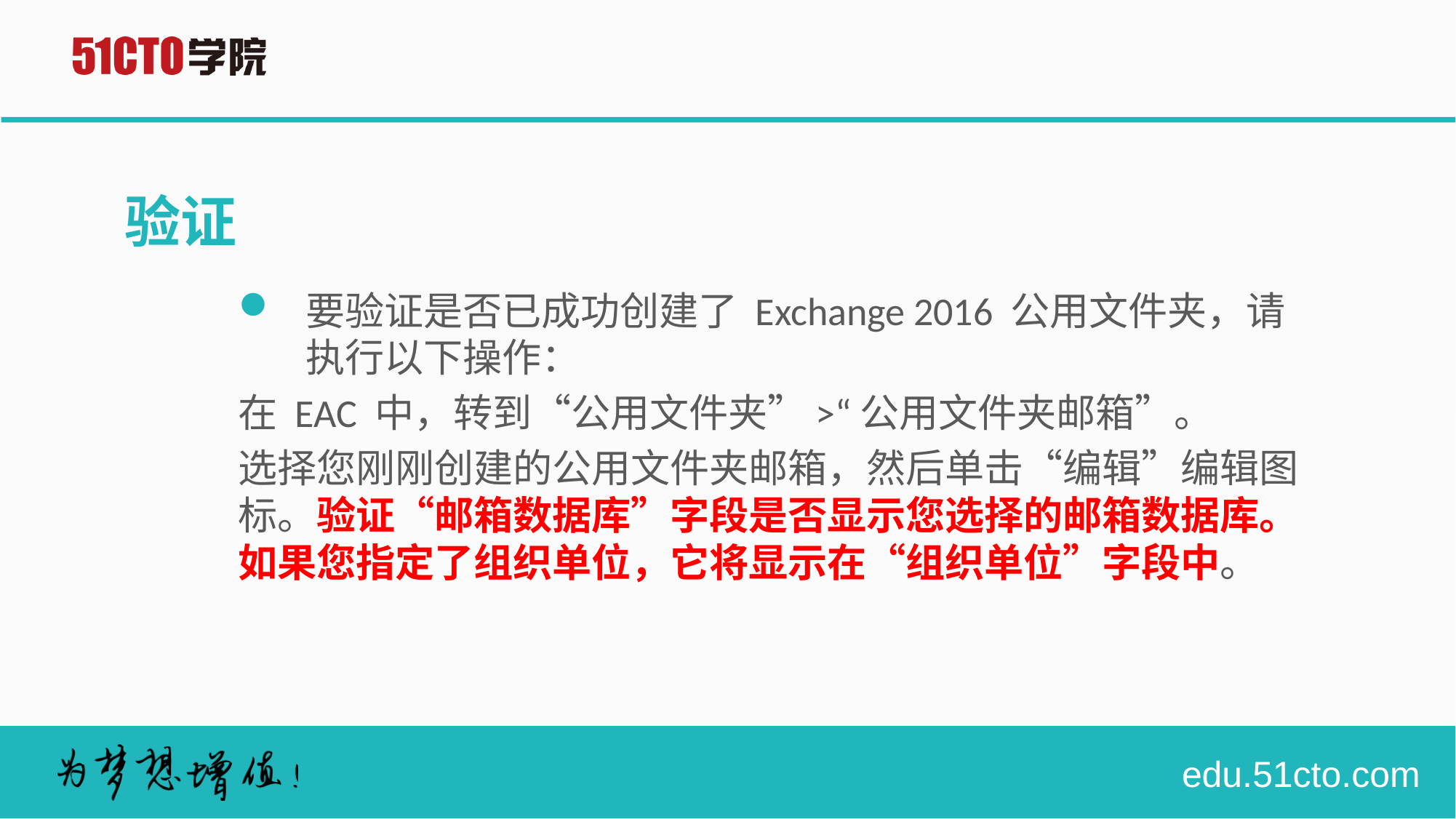

# 验证
要验证是否已成功创建了 Exchange 2016 公用文件夹，请执行以下操作：
在 EAC 中，转到“公用文件夹”>“公用文件夹邮箱”。
选择您刚刚创建的公用文件夹邮箱，然后单击“编辑”编辑图标。验证“邮箱数据库”字段是否显示您选择的邮箱数据库。如果您指定了组织单位，它将显示在“组织单位”字段中。